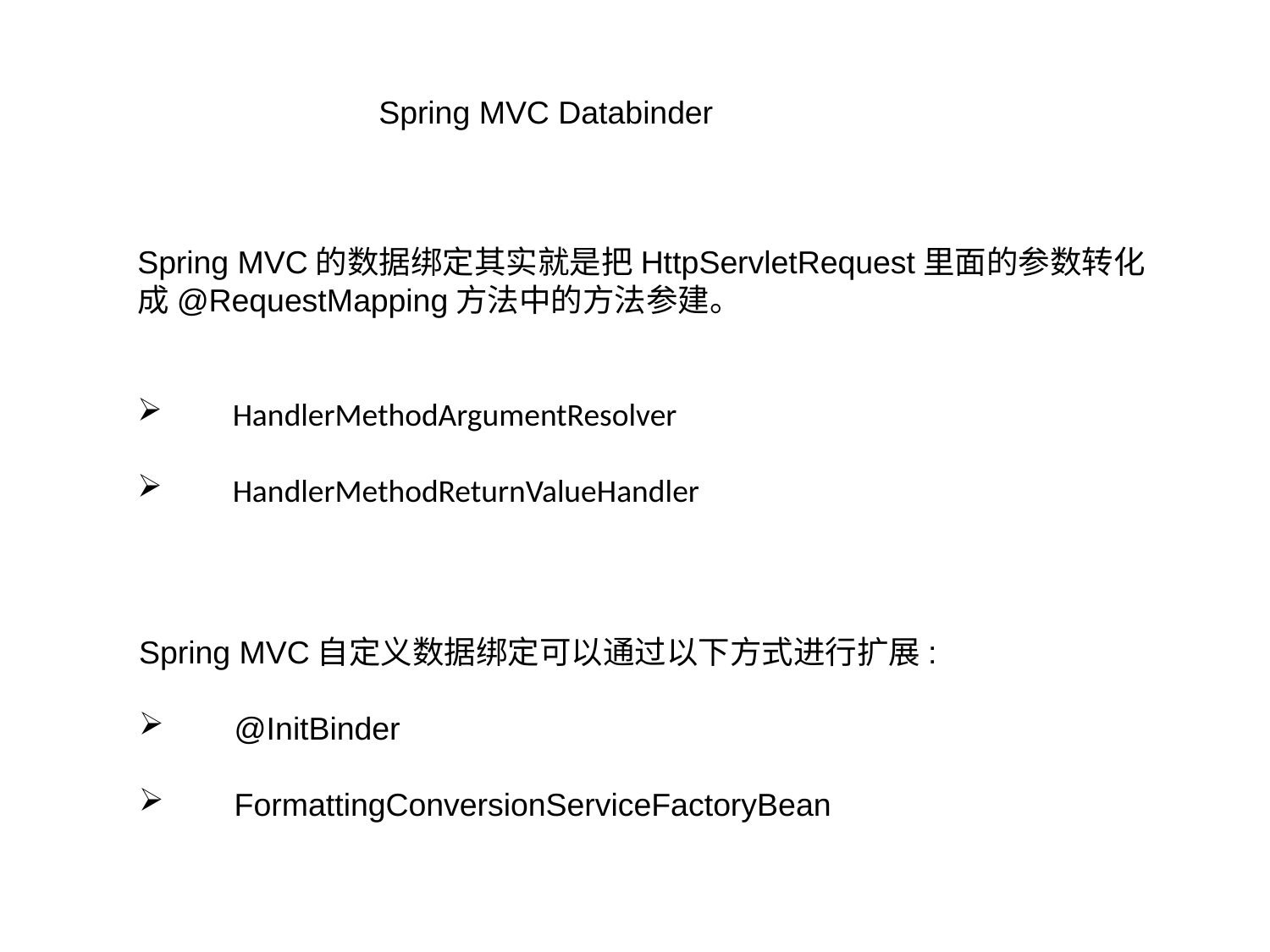

Spring MVC Databinder
Spring MVC的数据绑定其实就是把HttpServletRequest里面的参数转化成@RequestMapping方法中的方法参建。

HandlerMethodArgumentResolver

HandlerMethodReturnValueHandler
Spring MVC自定义数据绑定可以通过以下方式进行扩展:

@InitBinder

FormattingConversionServiceFactoryBean